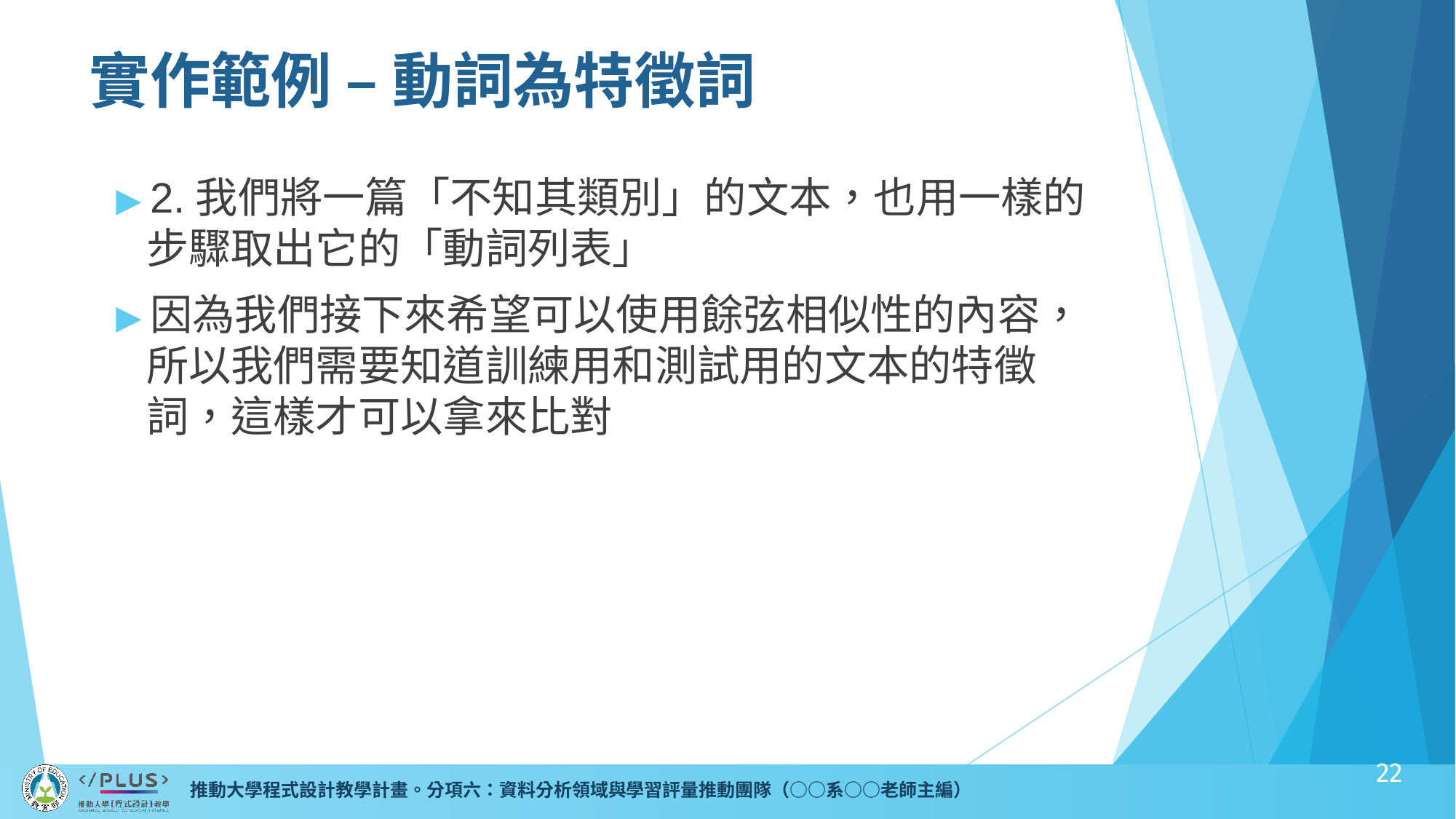

# 實作範例 – 動詞為特徵詞
2.我們將一篇「不知其類別」的文本，也用一樣的步驟取出它的「動詞列表」
因為我們接下來希望可以使用餘弦相似性的內容，所以我們需要知道訓練用和測試用的文本的特徵詞，這樣才可以拿來比對
22